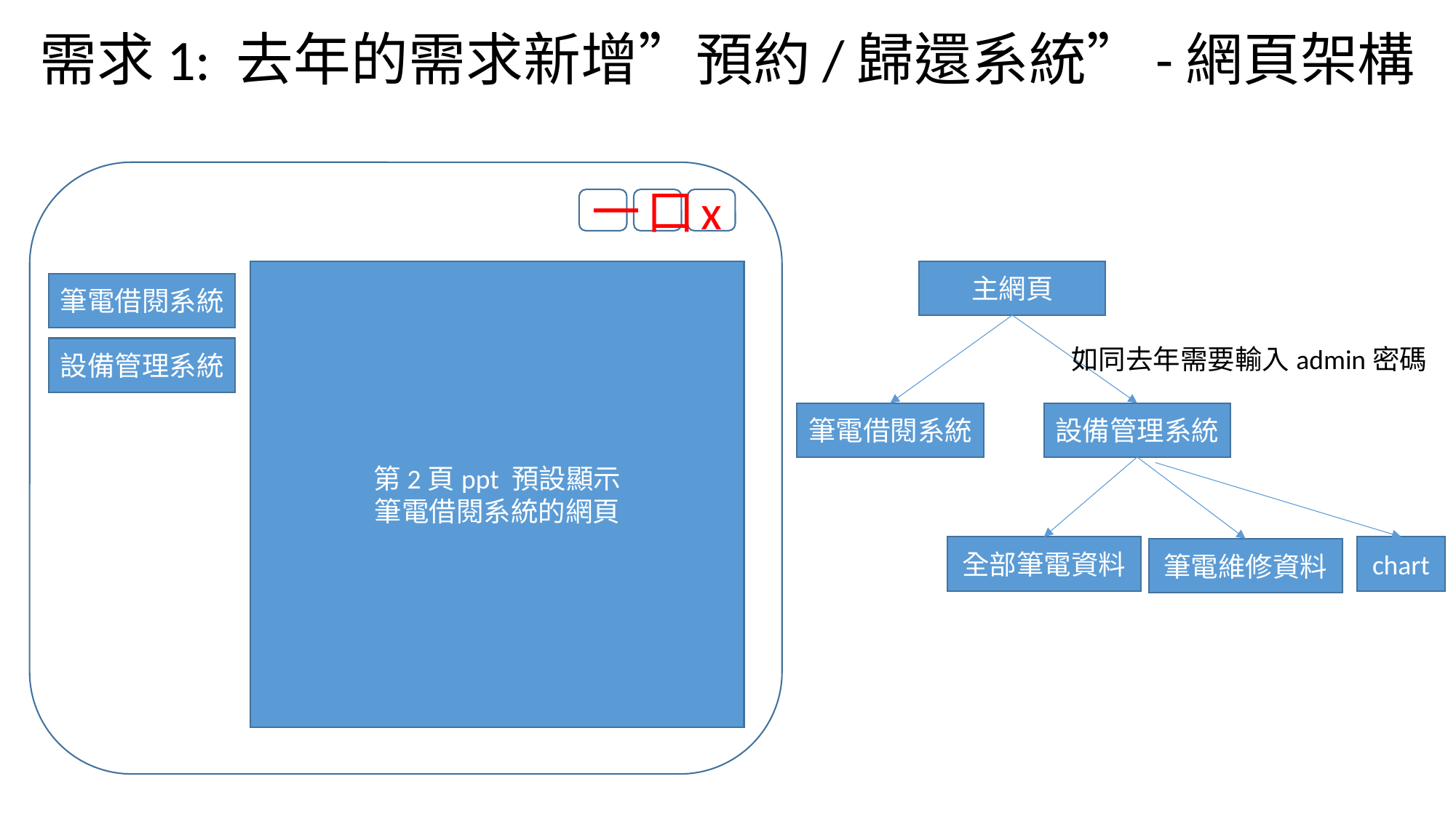

# 需求1: 去年的需求新增”預約/歸還系統”-網頁架構

一
口
x
第2頁ppt 預設顯示
筆電借閱系統的網頁
主網頁
筆電借閱系統
如同去年需要輸入admin密碼
設備管理系統
設備管理系統
筆電借閱系統
全部筆電資料
chart
筆電維修資料